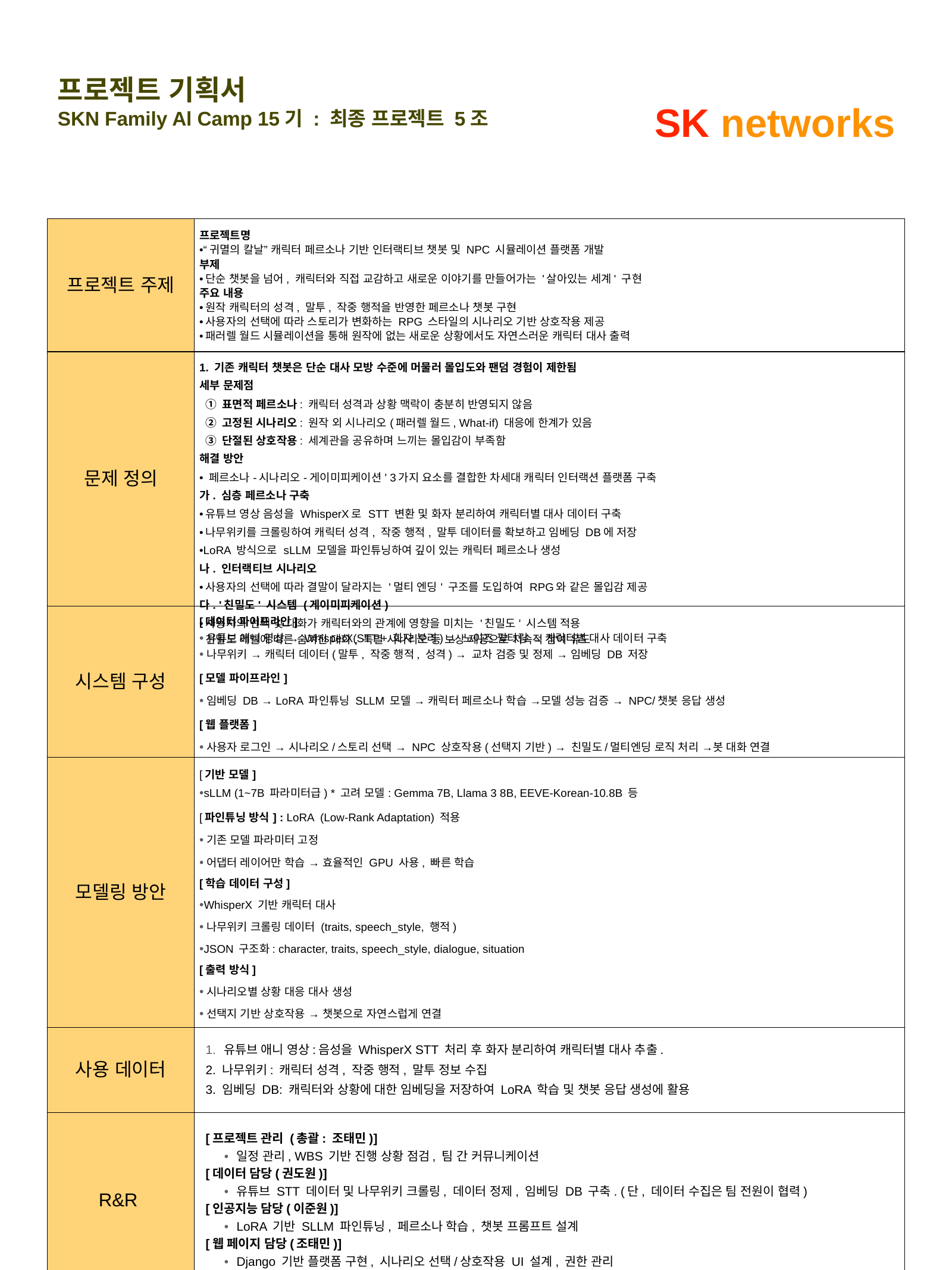

프로젝트 기획서
SKN Family Al Camp 15기 : 최종 프로젝트 5조
SK networks
| 프로젝트 주제 | 프로젝트명 •“귀멸의 칼날” 캐릭터 페르소나 기반 인터랙티브 챗봇 및 NPC 시뮬레이션 플랫폼 개발 부제 •단순 챗봇을 넘어, 캐릭터와 직접 교감하고 새로운 이야기를 만들어가는 '살아있는 세계' 구현 주요 내용 •원작 캐릭터의 성격, 말투, 작중 행적을 반영한 페르소나 챗봇 구현 •사용자의 선택에 따라 스토리가 변화하는 RPG 스타일의 시나리오 기반 상호작용 제공 •패러렐 월드 시뮬레이션을 통해 원작에 없는 새로운 상황에서도 자연스러운 캐릭터 대사 출력 |
| --- | --- |
| 문제 정의 | 1. 기존 캐릭터 챗봇은 단순 대사 모방 수준에 머물러 몰입도와 팬덤 경험이 제한됨 세부 문제점 ① 표면적 페르소나: 캐릭터 성격과 상황 맥락이 충분히 반영되지 않음 ② 고정된 시나리오: 원작 외 시나리오(패러렐 월드, What-if) 대응에 한계가 있음 ③ 단절된 상호작용: 세계관을 공유하며 느끼는 몰입감이 부족함 해결 방안 • 페르소나-시나리오-게이미피케이션' 3가지 요소를 결합한 차세대 캐릭터 인터랙션 플랫폼 구축 가. 심층 페르소나 구축 •유튜브 영상 음성을 WhisperX로 STT 변환 및 화자 분리하여 캐릭터별 대사 데이터 구축 •나무위키를 크롤링하여 캐릭터 성격, 작중 행적, 말투 데이터를 확보하고 임베딩 DB에 저장 •LoRA 방식으로 sLLM 모델을 파인튜닝하여 깊이 있는 캐릭터 페르소나 생성 나. 인터랙티브 시나리오 •사용자의 선택에 따라 결말이 달라지는 '멀티 엔딩' 구조를 도입하여 RPG와 같은 몰입감 제공 다. '친밀도' 시스템 (게이미피케이션) •사용자의 선택 및 대화가 캐릭터와의 관계에 영향을 미치는 '친밀도' 시스템 적용 친밀도 레벨에 따른 숨겨진 대화, 특별 시나리오 등 보상 제공으로 지속적 참여 유도 |
| 시스템 구성 | [데이터 파이프라인] •유튜브 애니 영상 → WhisperX(STT + 화자 분리) → 노이즈 필터링 → 캐릭터별 대사 데이터 구축 •나무위키 → 캐릭터 데이터(말투, 작중 행적, 성격) → 교차 검증 및 정제 → 임베딩 DB 저장 [모델 파이프라인] •임베딩 DB → LoRA 파인튜닝 SLLM 모델 → 캐릭터 페르소나 학습 →모델 성능 검증 → NPC/챗봇 응답 생성 [웹 플랫폼] •사용자 로그인 → 시나리오/스토리 선택 → NPC 상호작용(선택지 기반) → 친밀도/멀티엔딩 로직 처리 →봇 대화 연결 |
| 모델링 방안 | [기반 모델] •sLLM (1~7B 파라미터급) \* 고려 모델: Gemma 7B, Llama 3 8B, EEVE-Korean-10.8B 등 [파인튜닝 방식] : LoRA (Low-Rank Adaptation) 적용 •기존 모델 파라미터 고정 •어댑터 레이어만 학습 → 효율적인 GPU 사용, 빠른 학습 [학습 데이터 구성] •WhisperX 기반 캐릭터 대사 •나무위키 크롤링 데이터 (traits, speech\_style, 행적) •JSON 구조화: character, traits, speech\_style, dialogue, situation [출력 방식] •시나리오별 상황 대응 대사 생성 •선택지 기반 상호작용 → 챗봇으로 자연스럽게 연결 |
| 사용 데이터 | 유튜브 애니 영상:음성을 WhisperX STT 처리 후 화자 분리하여 캐릭터별 대사 추출. 2. 나무위키: 캐릭터 성격, 작중 행적, 말투 정보 수집 3. 임베딩 DB: 캐릭터와 상황에 대한 임베딩을 저장하여 LoRA 학습 및 챗봇 응답 생성에 활용 |
| R&R | [프로젝트 관리 (총괄: 조태민)] 일정 관리, WBS 기반 진행 상황 점검, 팀 간 커뮤니케이션 [데이터 담당(권도원)] 유튜브 STT 데이터 및 나무위키 크롤링, 데이터 정제, 임베딩 DB 구축. (단, 데이터 수집은 팀 전원이 협력) [인공지능 담당(이준원)] LoRA 기반 SLLM 파인튜닝, 페르소나 학습, 챗봇 프롬프트 설계 [웹 페이지 담당(조태민)] Django 기반 플랫폼 구현, 시나리오 선택/상호작용 UI 설계, 권한 관리 |
| 기대효과 | 1. 팬덤 몰입 경험 강화 '친밀도 시스템', '멀티 엔딩 시나리오'를 통한 깊이 있는 상호작용으로 원작 캐릭터 기반의 차별화된 팬덤 경험 제공 2. 새로운 스토리 콘텐츠 확장 패러렐 월드 및 What-if 시나리오에 효과적으로 대응하여 팬들이 상상하던 새로운 이야기를 직접 체험할 기회 제공 3. 구체적인 기술 확장성 캐릭터 음성 학습 TTS 모델(음성 답변), 대화 기반 이미지 생성 AI(장면 시각화) 등 멀티모달 기능 연동 가능성 확보 4. 연구·실무 활용 가능성 LoRA 기반의 sLLM 페르소나 파인튜닝 적용 사례로서, 관련 분야의 기술적 인사이트 제공 |